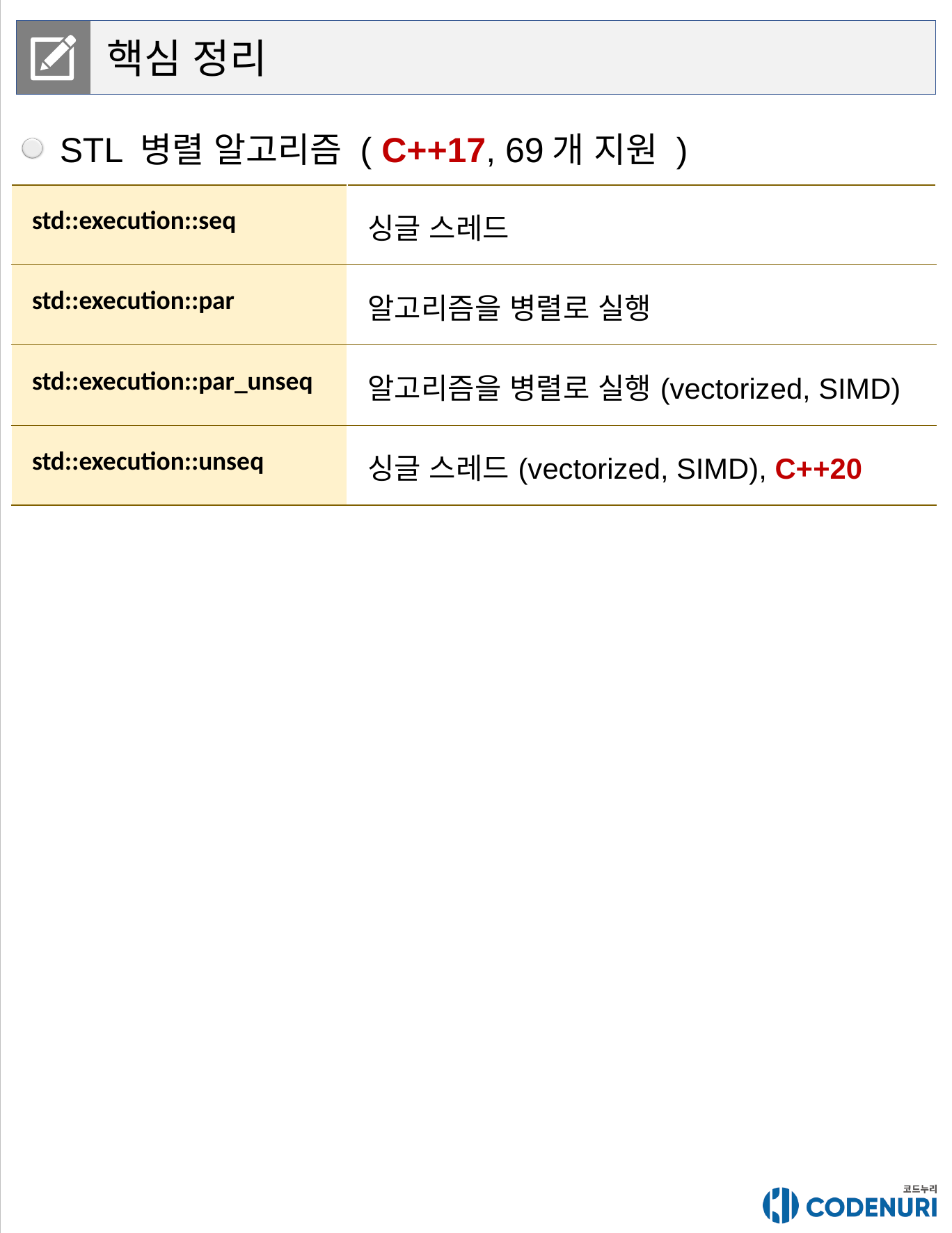

핵심 정리

STL 병렬 알고리즘 ( C++17, 69개 지원 )
| std::execution::seq | 싱글 스레드 |
| --- | --- |
| std::execution::par | 알고리즘을 병렬로 실행 |
| std::execution::par\_unseq | 알고리즘을 병렬로 실행(vectorized, SIMD) |
| std::execution::unseq | 싱글 스레드(vectorized, SIMD), C++20 |